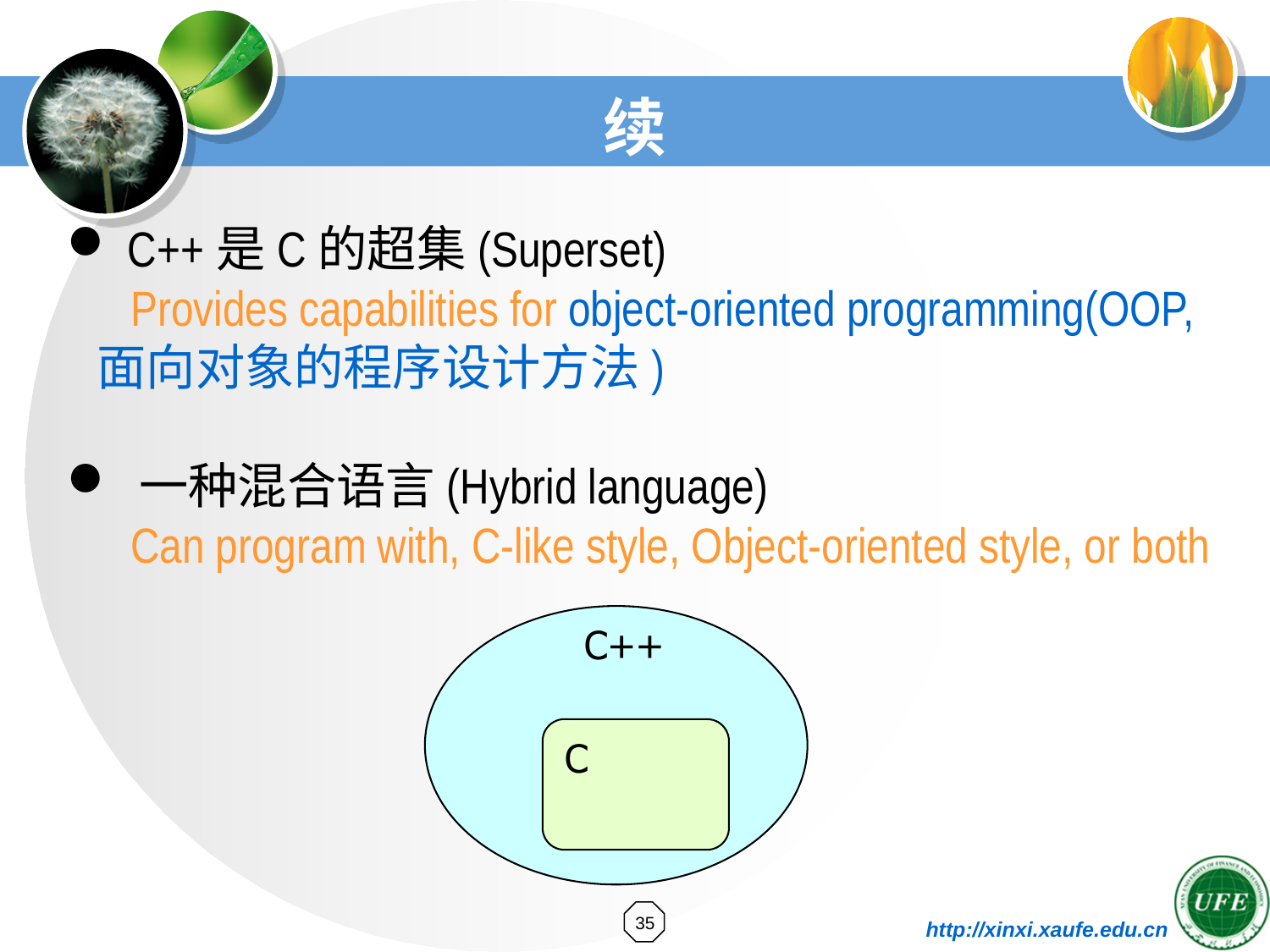

续
 C++是C的超集(Superset)
   Provides capabilities for object-oriented programming(OOP,面向对象的程序设计方法)

 一种混合语言(Hybrid language)
   Can program with, C-like style, Object-oriented style, or both

C++

C
35
http://xinxi.xaufe.edu.cn